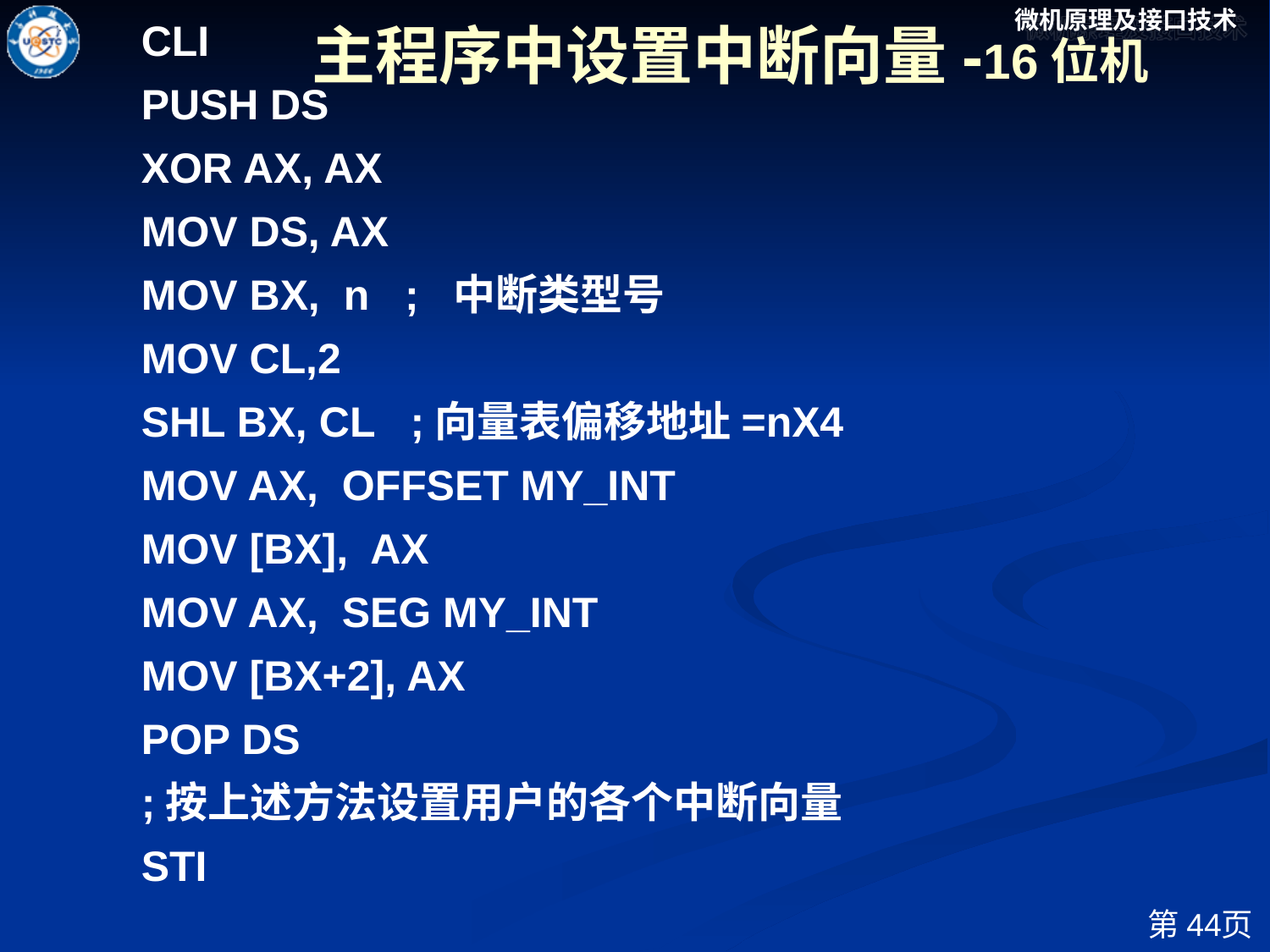

CLI
PUSH DS
XOR AX, AX
MOV DS, AX
MOV BX,  n   ;  中断类型号
MOV CL,2
SHL BX, CL   ;向量表偏移地址=nX4
MOV AX,  OFFSET MY_INT
MOV [BX],  AX
MOV AX,  SEG MY_INT
MOV [BX+2], AX
POP DS
;按上述方法设置用户的各个中断向量
STI
# 主程序中设置中断向量-16位机